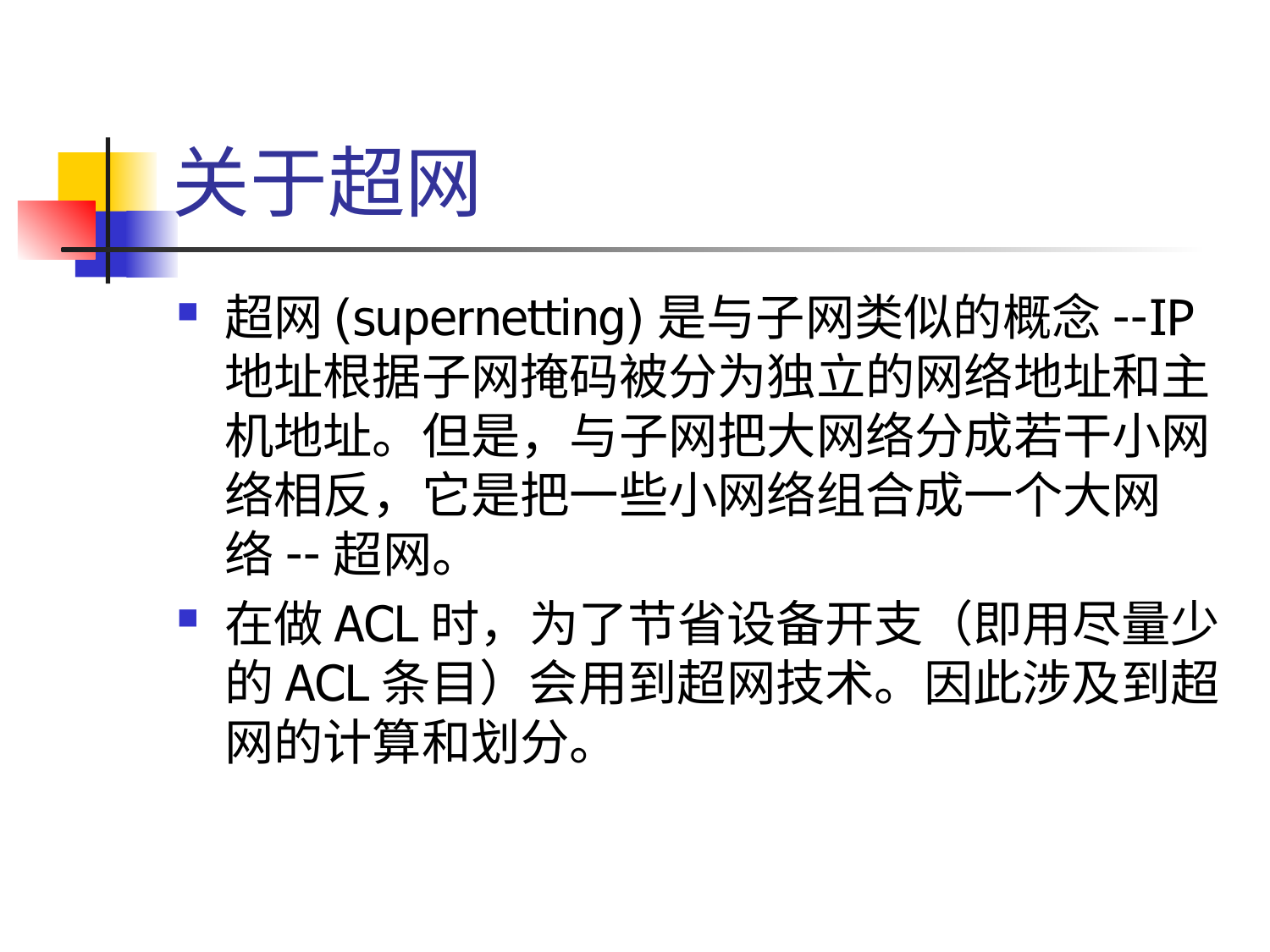

# 关于超网
超网(supernetting)是与子网类似的概念--IP地址根据子网掩码被分为独立的网络地址和主机地址。但是，与子网把大网络分成若干小网络相反，它是把一些小网络组合成一个大网络--超网。
在做ACL时，为了节省设备开支（即用尽量少的ACL条目）会用到超网技术。因此涉及到超网的计算和划分。